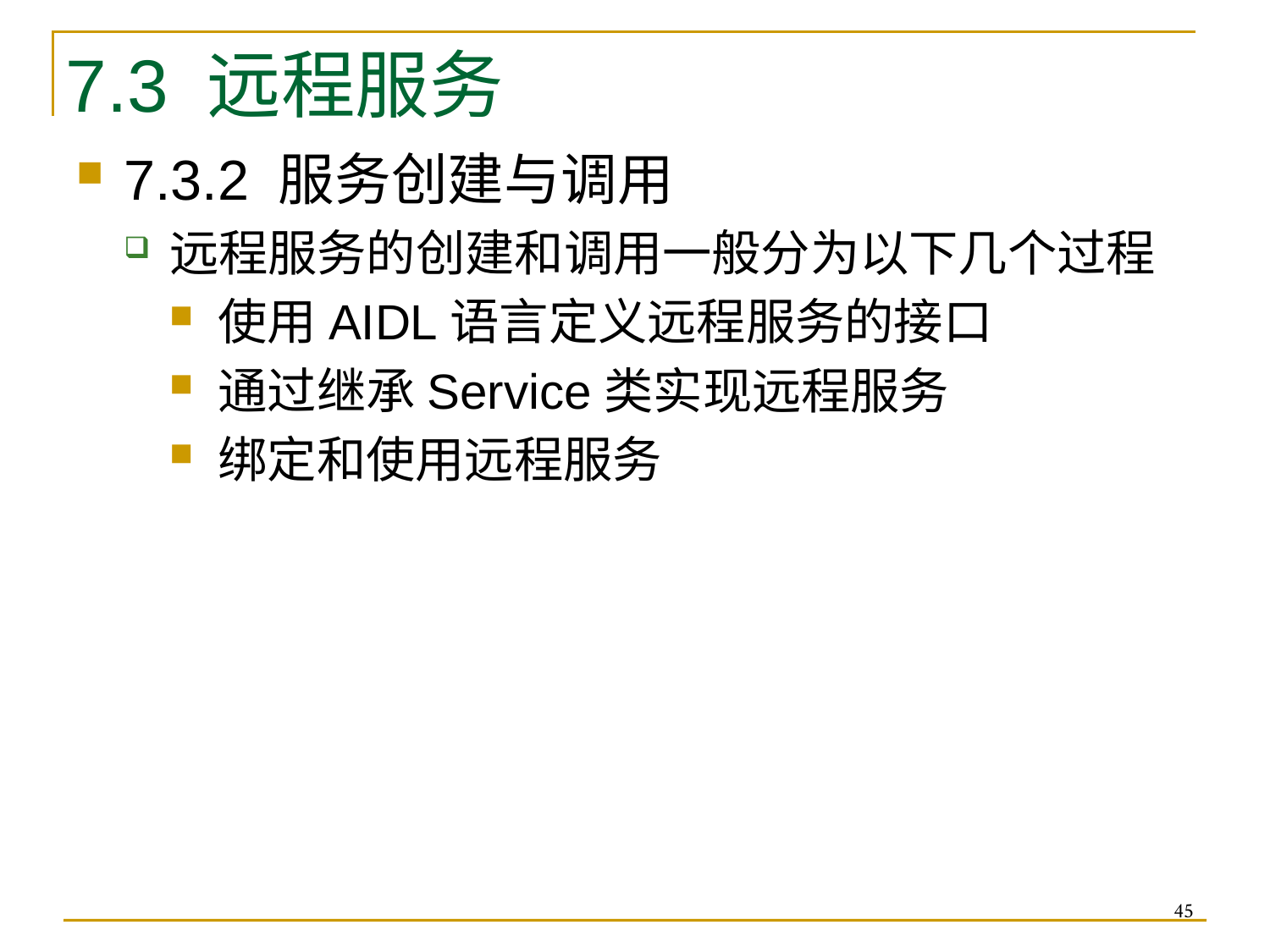

7.3 远程服务
7.3.2 服务创建与调用
远程服务的创建和调用一般分为以下几个过程
使用AIDL语言定义远程服务的接口
通过继承Service类实现远程服务
绑定和使用远程服务
45